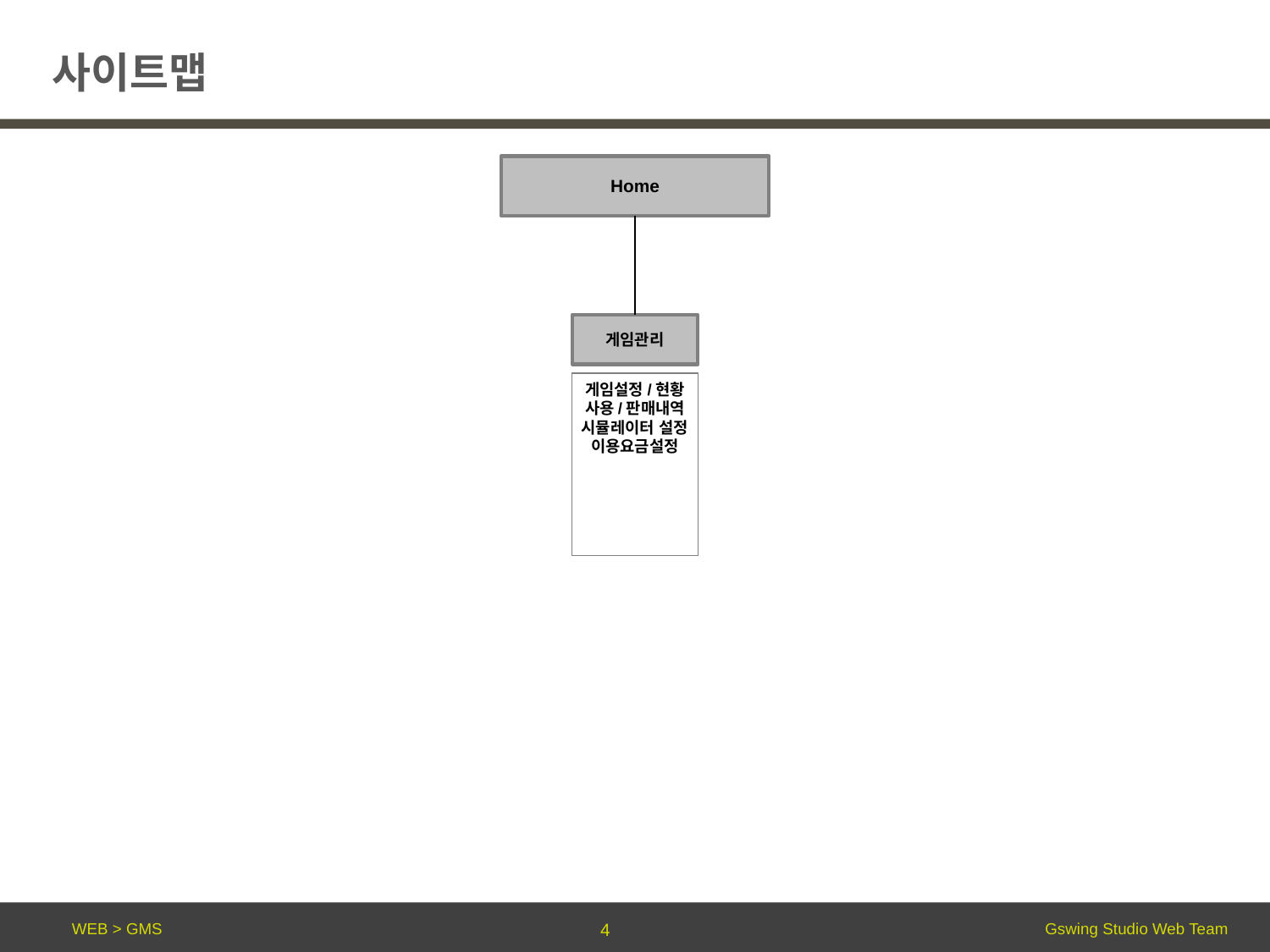

# 사이트맵
Home
게임관리
게임설정/현황
사용/판매내역
시뮬레이터 설정
이용요금설정
WEB > GMS

4